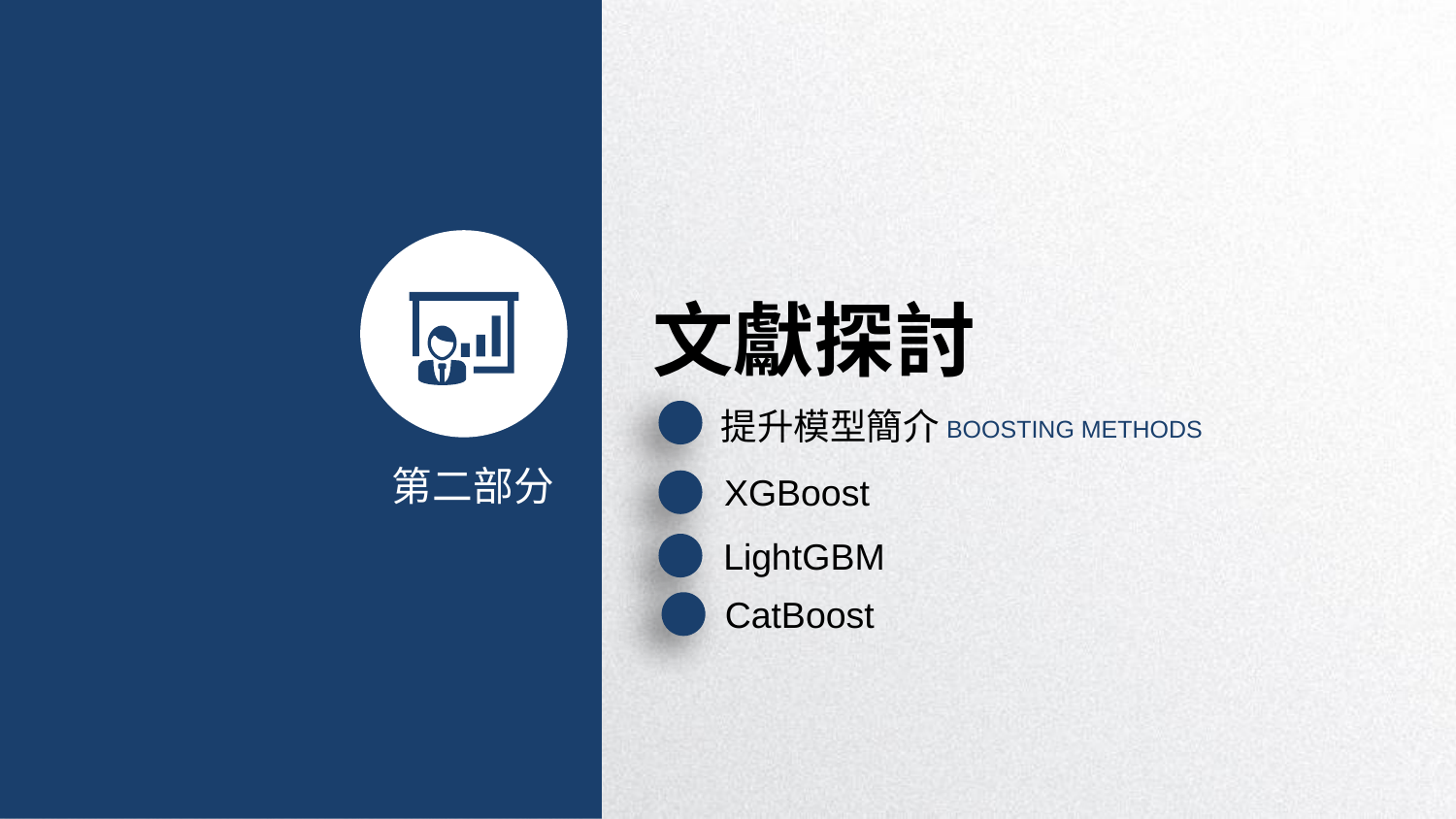

文獻探討
提升模型簡介

BOOSTING METHODS
第二部分
XGBoost

LightGBM

CatBoost